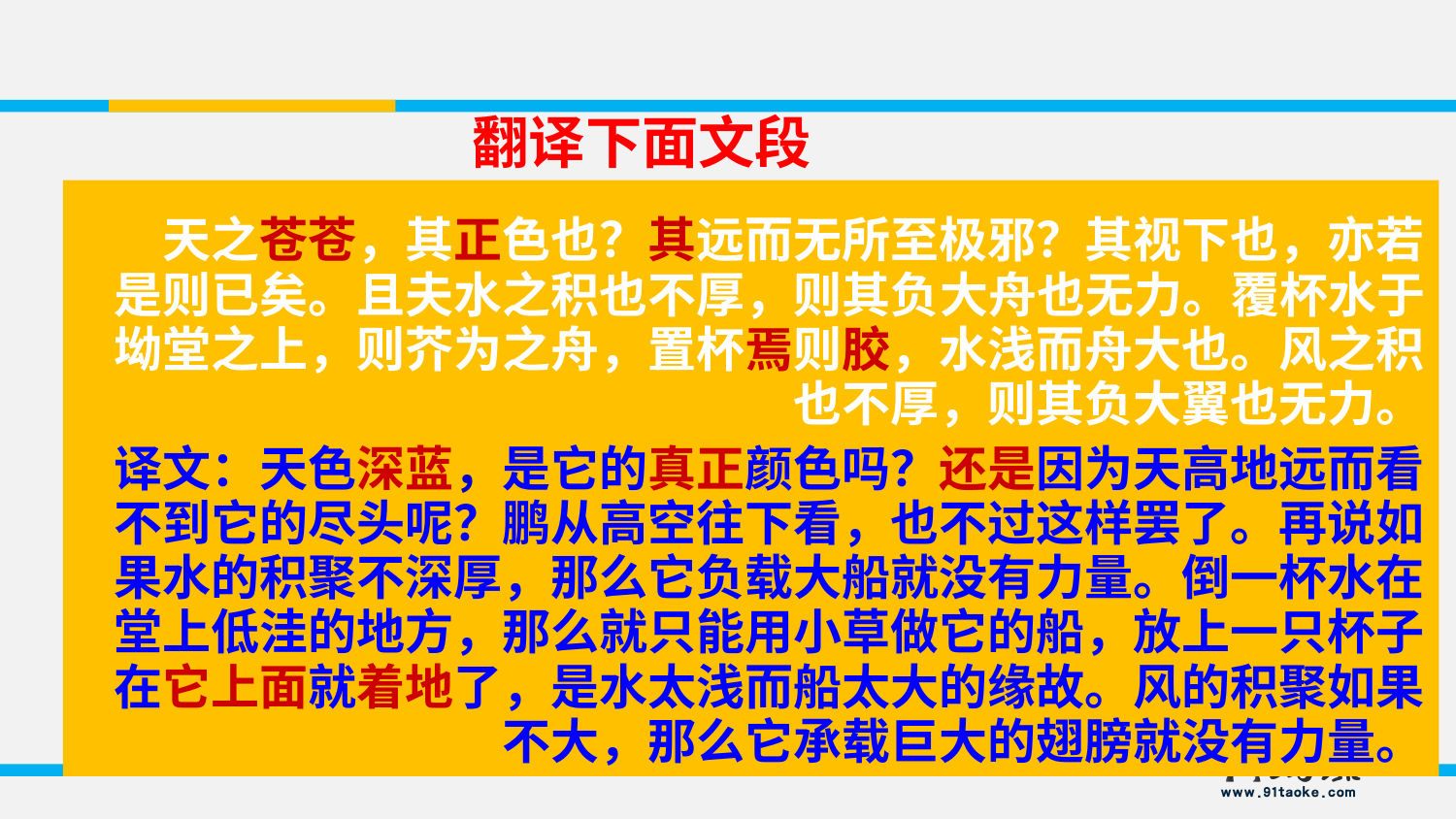

翻译下面文段
    天之苍苍，其正色也？其远而无所至极邪？其视下也，亦若是则已矣。且夫水之积也不厚，则其负大舟也无力。覆杯水于坳堂之上，则芥为之舟，置杯焉则胶，水浅而舟大也。风之积也不厚，则其负大翼也无力。
译文：天色深蓝，是它的真正颜色吗？还是因为天高地远而看不到它的尽头呢？鹏从高空往下看，也不过这样罢了。再说如果水的积聚不深厚，那么它负载大船就没有力量。倒一杯水在堂上低洼的地方，那么就只能用小草做它的船，放上一只杯子在它上面就着地了，是水太浅而船太大的缘故。风的积聚如果不大，那么它承载巨大的翅膀就没有力量。